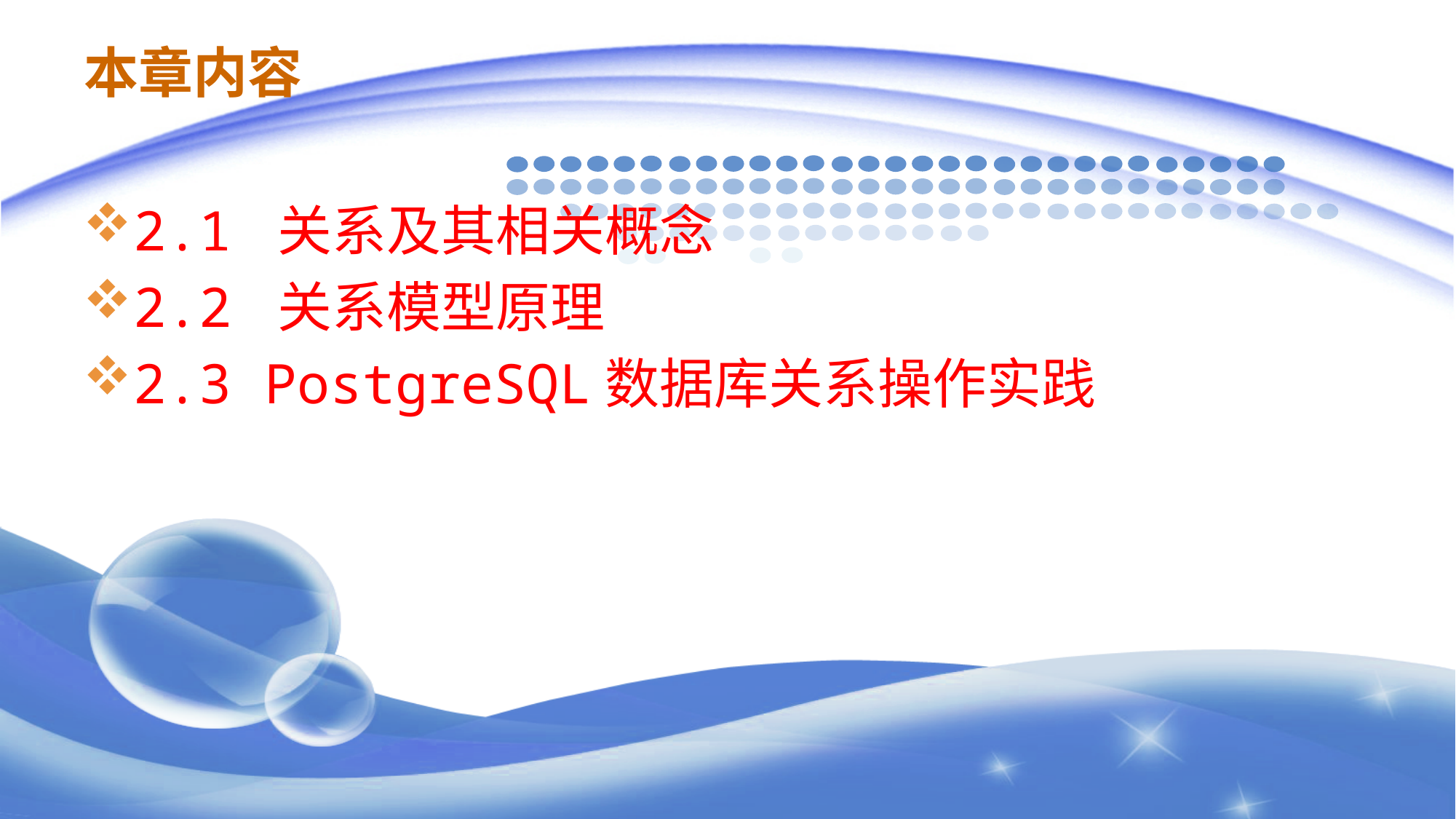

# 本章内容
2.1 关系及其相关概念
2.2 关系模型原理
2.3 PostgreSQL数据库关系操作实践